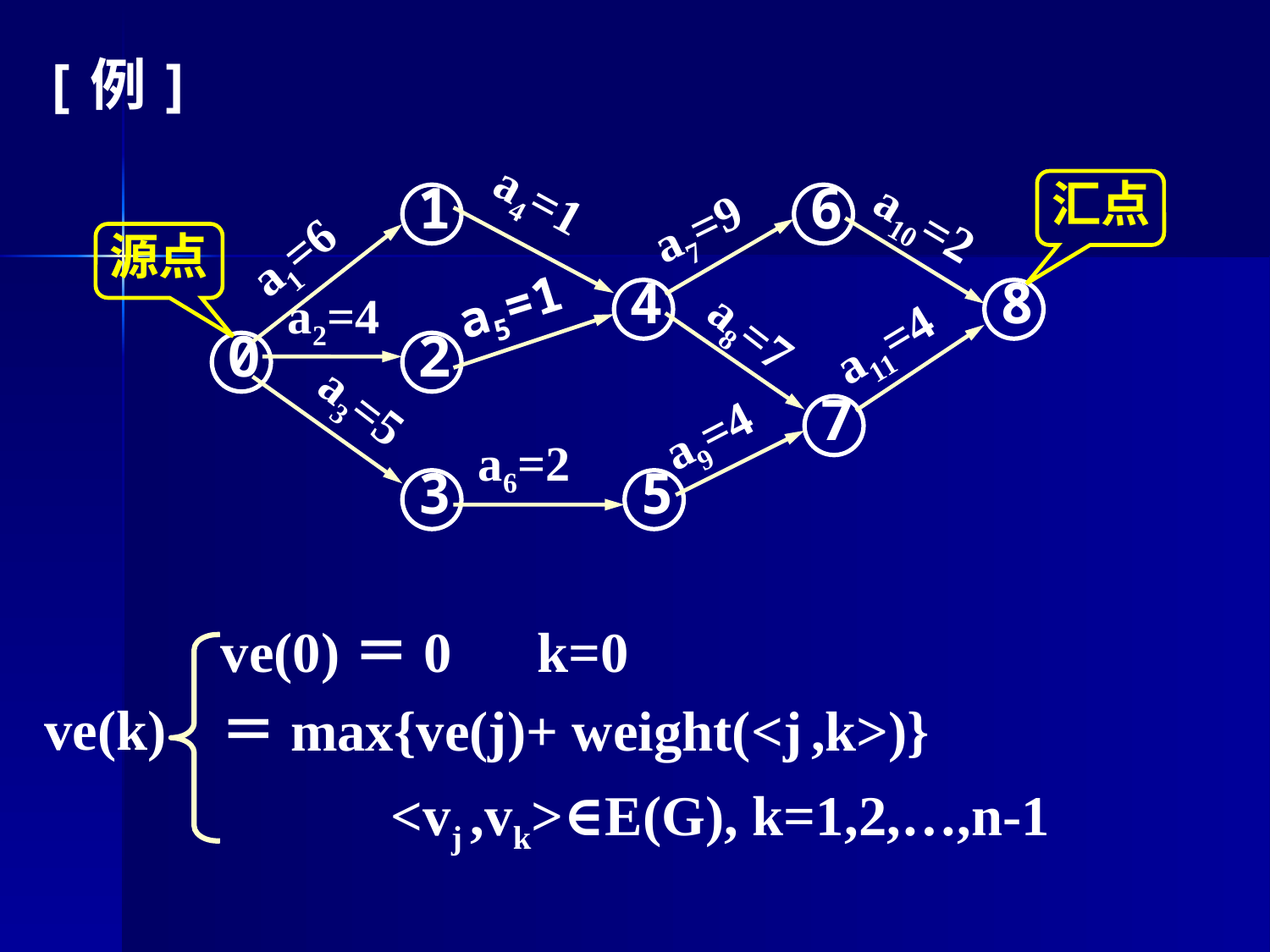

[例]
1

6

汇点

a7=9
a4=1
a10=2

a1=6
源点

4

8

a5=1
a2=4
a11=4
0

2

a8=7

7

a9=4
a3=5
a6=2

3

5

ve(0)＝0      k=0
＝max{ve(j)+ weight(<j ,k>)}
            <vj ,vk>∈E(G), k=1,2,…,n-1

ve(k)